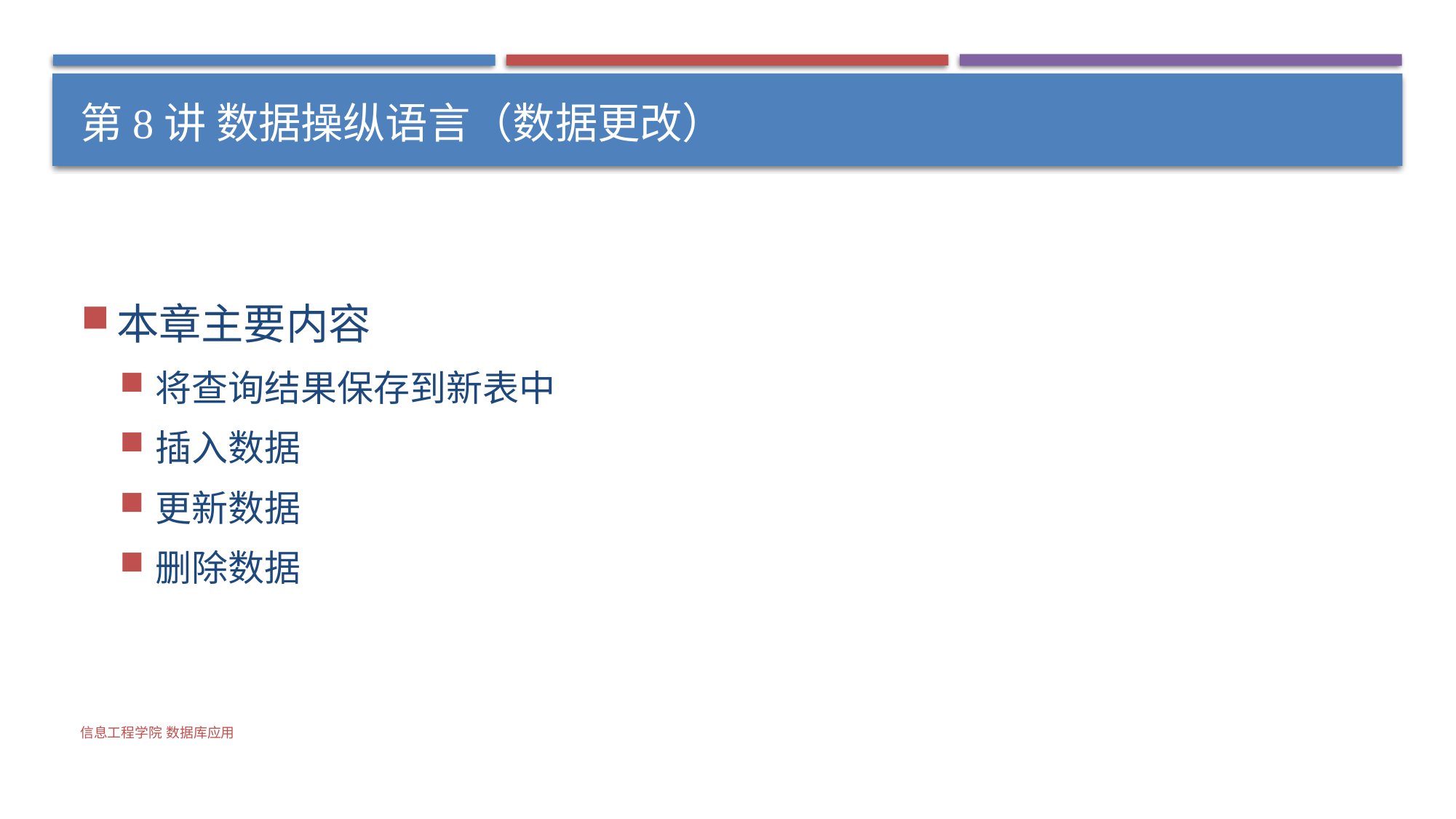

# 第8讲 数据操纵语言（数据更改）
本章主要内容
将查询结果保存到新表中
插入数据
更新数据
删除数据
信息工程学院 数据库应用
2